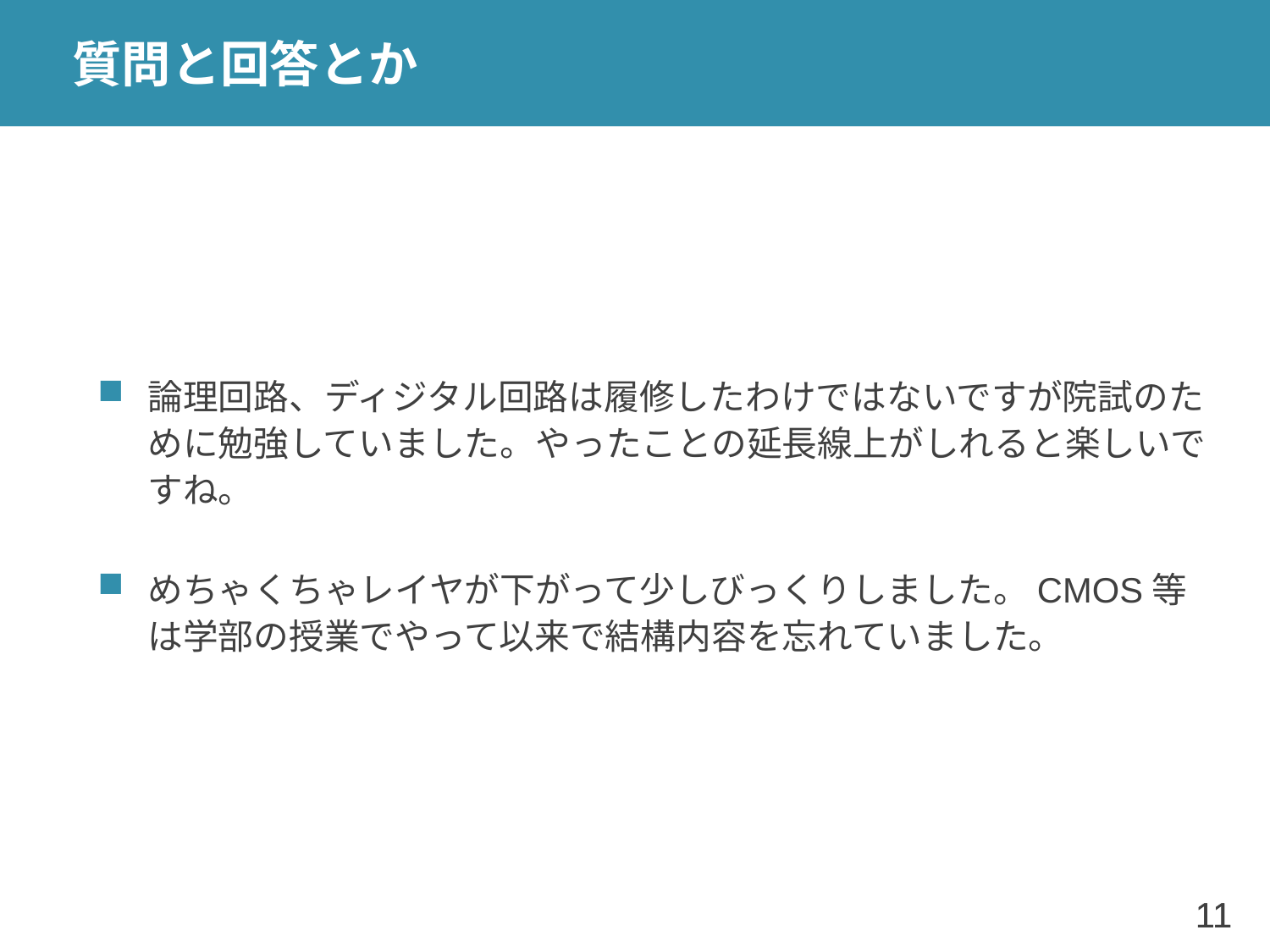

# 質問と回答とか
論理回路、ディジタル回路は履修したわけではないですが院試のために勉強していました。やったことの延長線上がしれると楽しいですね。
めちゃくちゃレイヤが下がって少しびっくりしました。CMOS等は学部の授業でやって以来で結構内容を忘れていました。